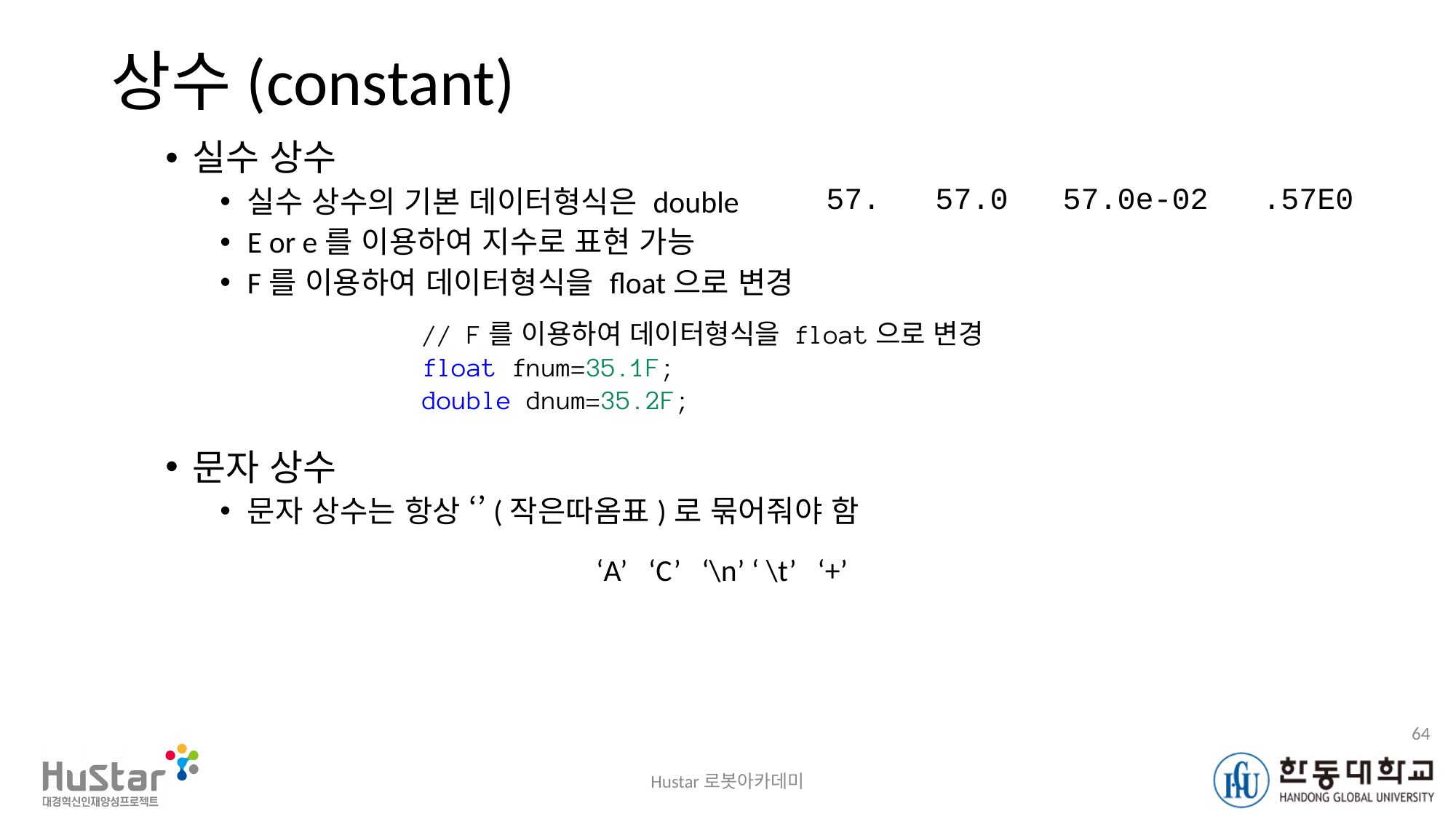

# 상수(constant)
실수 상수
실수 상수의 기본 데이터형식은 double
E or e를 이용하여 지수로 표현 가능
F를 이용하여 데이터형식을 float으로 변경

문자 상수
문자 상수는 항상 ‘’(작은따옴표)로 묶어줘야 함

57.   57.0   57.0e-02 	.57E0
// F를 이용하여 데이터형식을 float으로 변경
float fnum=35.1F;
double dnum=35.2F;
‘A’   ‘C’   ‘\n’ ‘ \t’   ‘+’
64
Hustar로봇아카데미